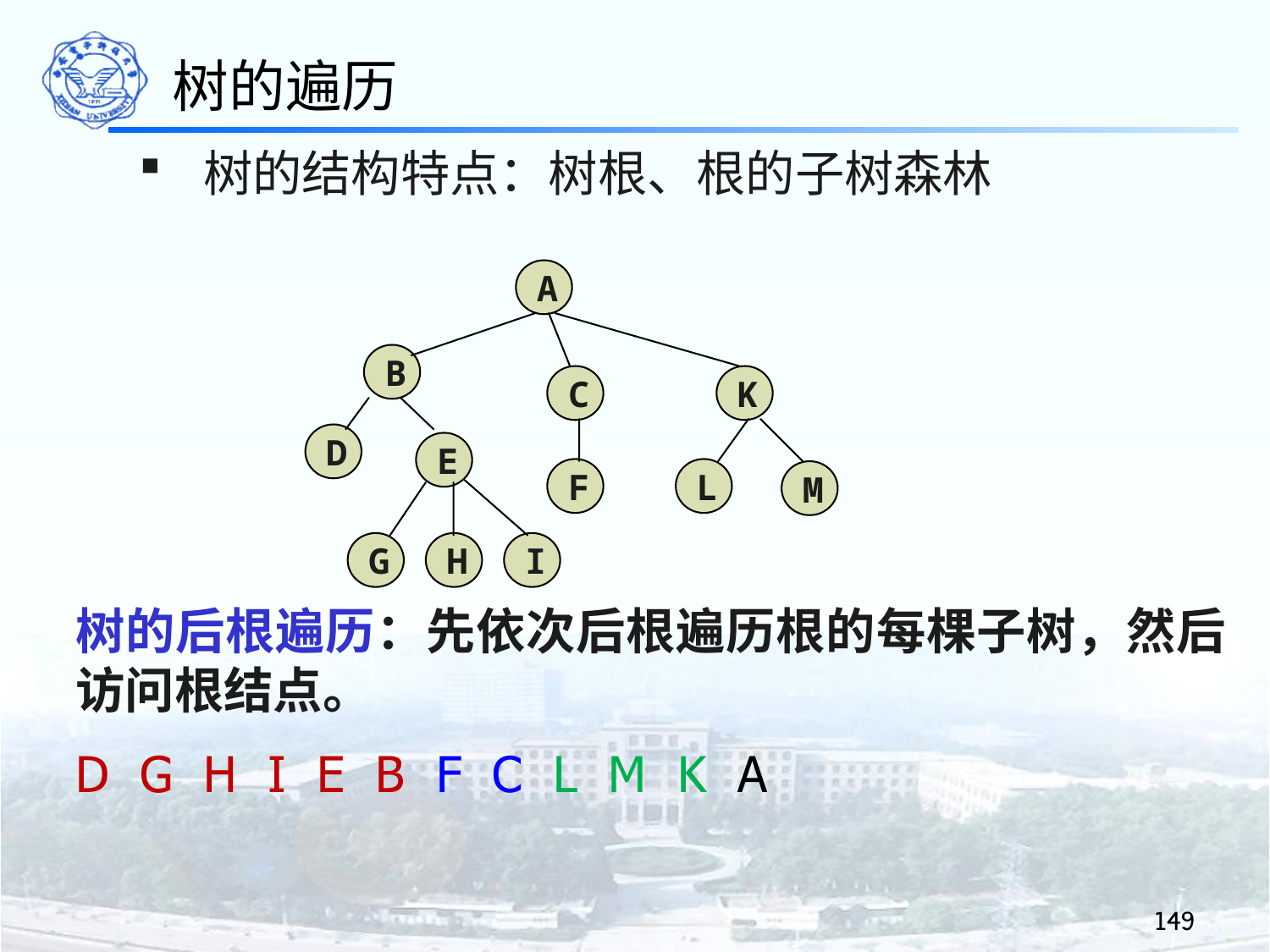

树的遍历
  树的结构特点：树根、根的子树森林

A

B

C

K

D

E

F

L

M

G

H

I
树的后根遍历：先依次后根遍历根的每棵子树，然后访问根结点。
D  G  H  I  E  B  F  C  L  M  K  A

149